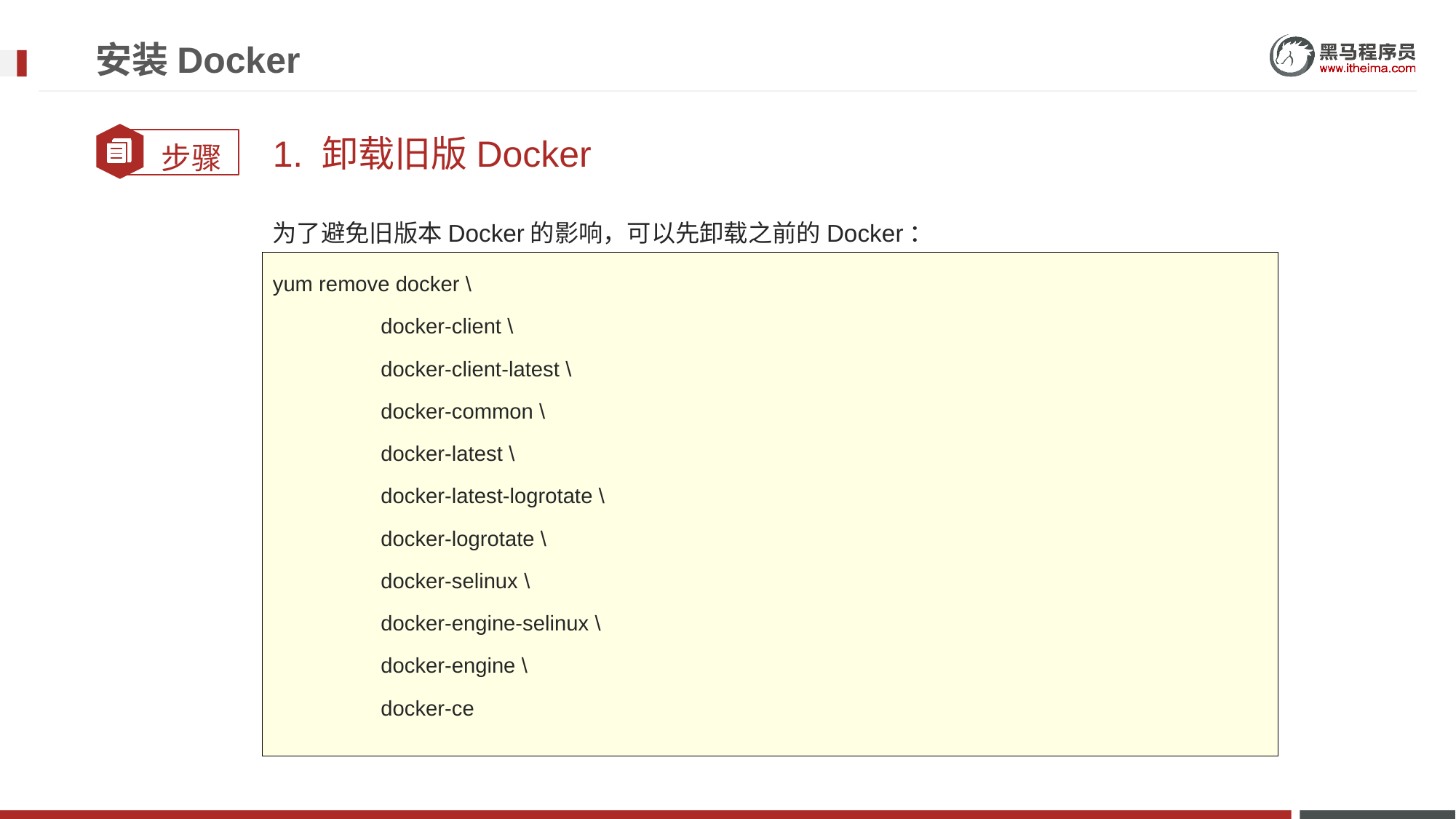

# 安装Docker
1. 卸载旧版Docker
为了避免旧版本Docker的影响，可以先卸载之前的Docker：
yum remove docker \
                  docker-client \
                  docker-client-latest \
                  docker-common \
                  docker-latest \
                  docker-latest-logrotate \
                  docker-logrotate \
                  docker-selinux \
                  docker-engine-selinux \
                  docker-engine \
                  docker-ce